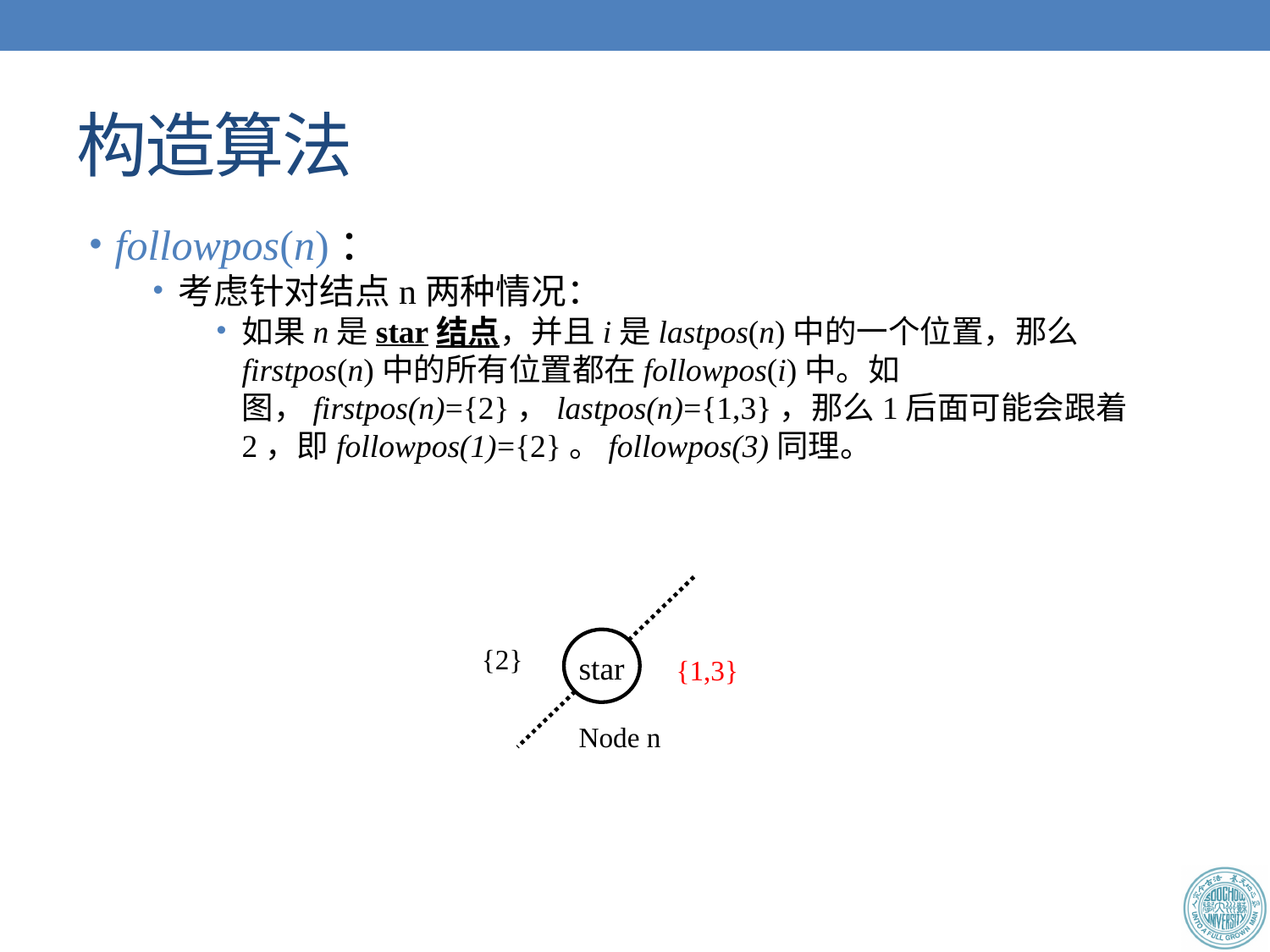

# 构造算法
followpos(n)：
考虑针对结点n两种情况：
如果n是star结点，并且i是lastpos(n)中的一个位置，那么firstpos(n)中的所有位置都在followpos(i)中。如图，firstpos(n)={2}，lastpos(n)={1,3}，那么1后面可能会跟着2，即followpos(1)={2}。followpos(3)同理。

{2}
Node n
star
{1,3}